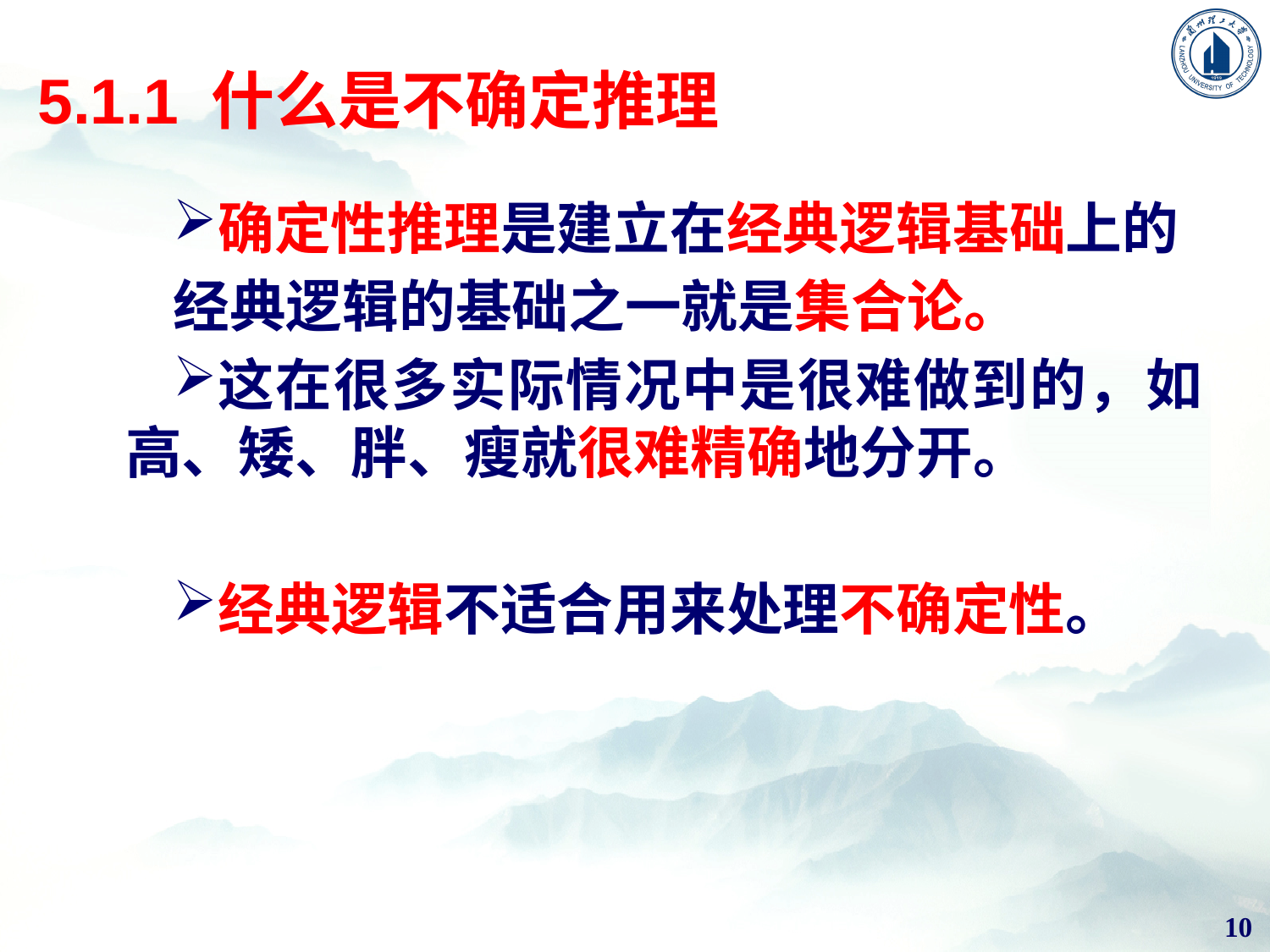

# 5.1.1 什么是不确定推理
确定性推理是建立在经典逻辑基础上的
经典逻辑的基础之一就是集合论。
这在很多实际情况中是很难做到的，如高、矮、胖、瘦就很难精确地分开。

经典逻辑不适合用来处理不确定性。
10